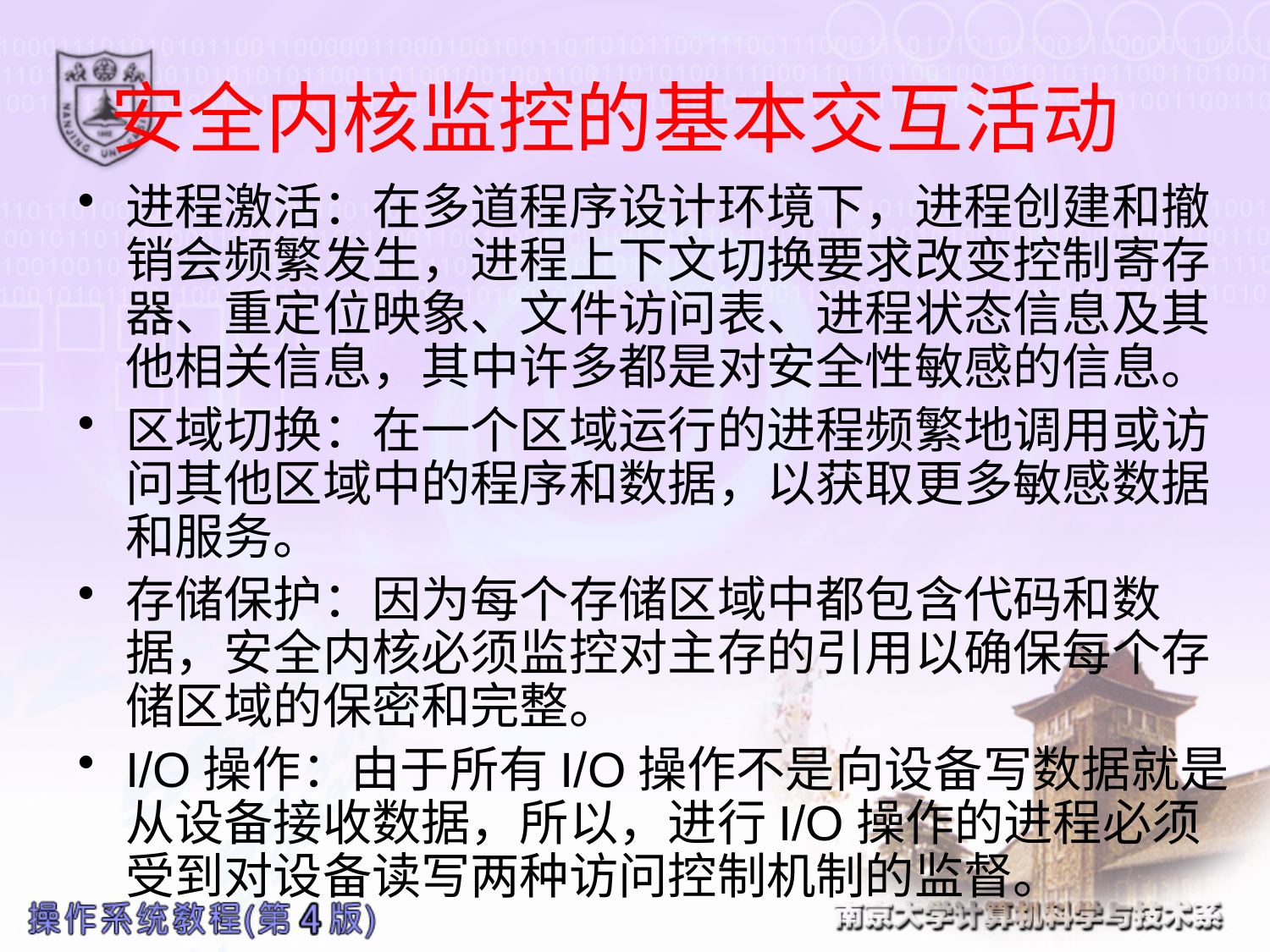

# 安全内核监控的基本交互活动
进程激活：在多道程序设计环境下，进程创建和撤销会频繁发生，进程上下文切换要求改变控制寄存器、重定位映象、文件访问表、进程状态信息及其他相关信息，其中许多都是对安全性敏感的信息。
区域切换：在一个区域运行的进程频繁地调用或访问其他区域中的程序和数据，以获取更多敏感数据和服务。
存储保护：因为每个存储区域中都包含代码和数据，安全内核必须监控对主存的引用以确保每个存储区域的保密和完整。
I/O操作：由于所有I/O操作不是向设备写数据就是从设备接收数据，所以，进行I/O操作的进程必须受到对设备读写两种访问控制机制的监督。